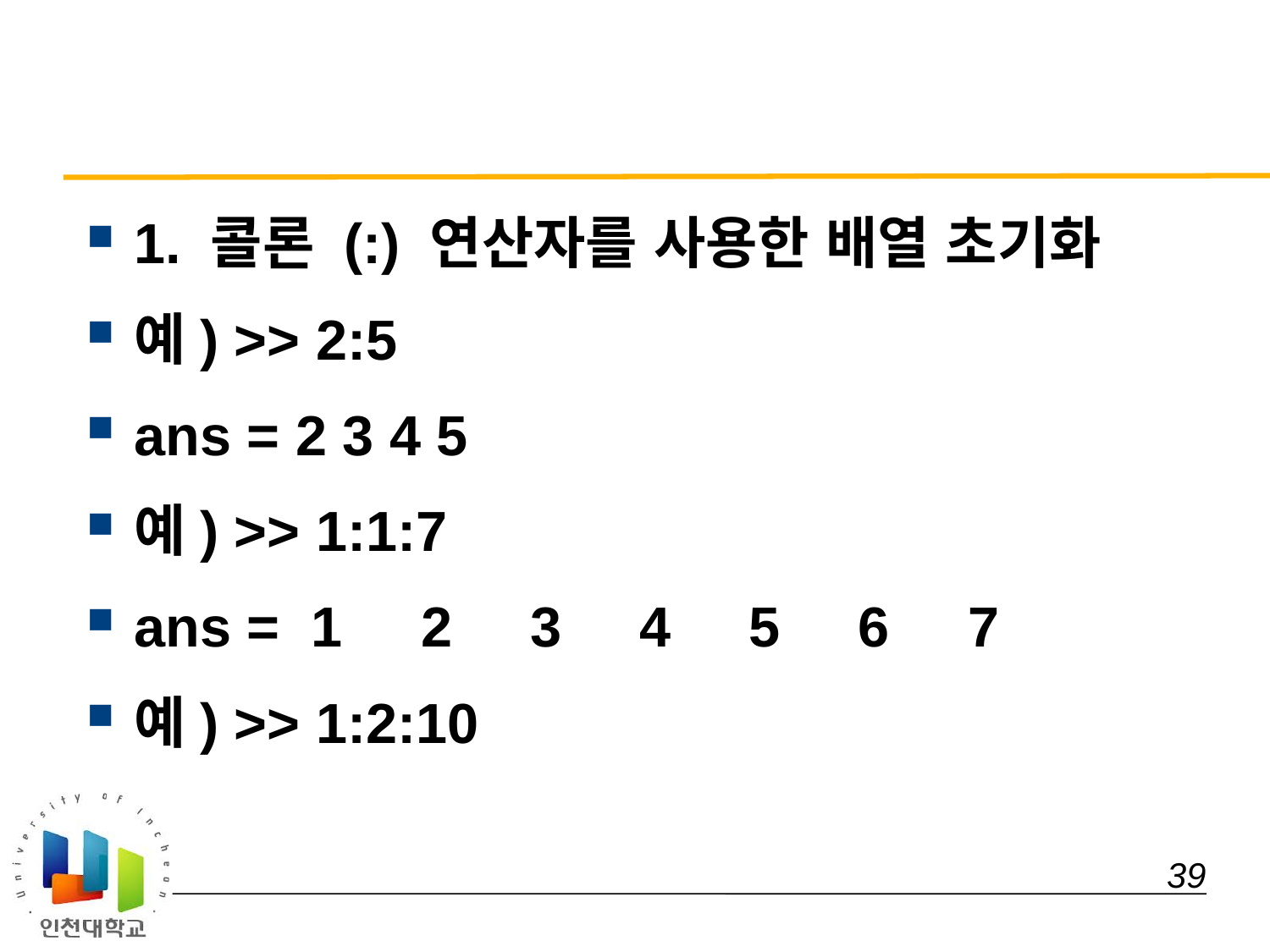

#
1. 콜론 (:) 연산자를 사용한 배열 초기화
예) >> 2:5
ans = 2 3 4 5
예) >> 1:1:7
ans =  1     2     3     4     5     6     7
예) >> 1:2:10

 39